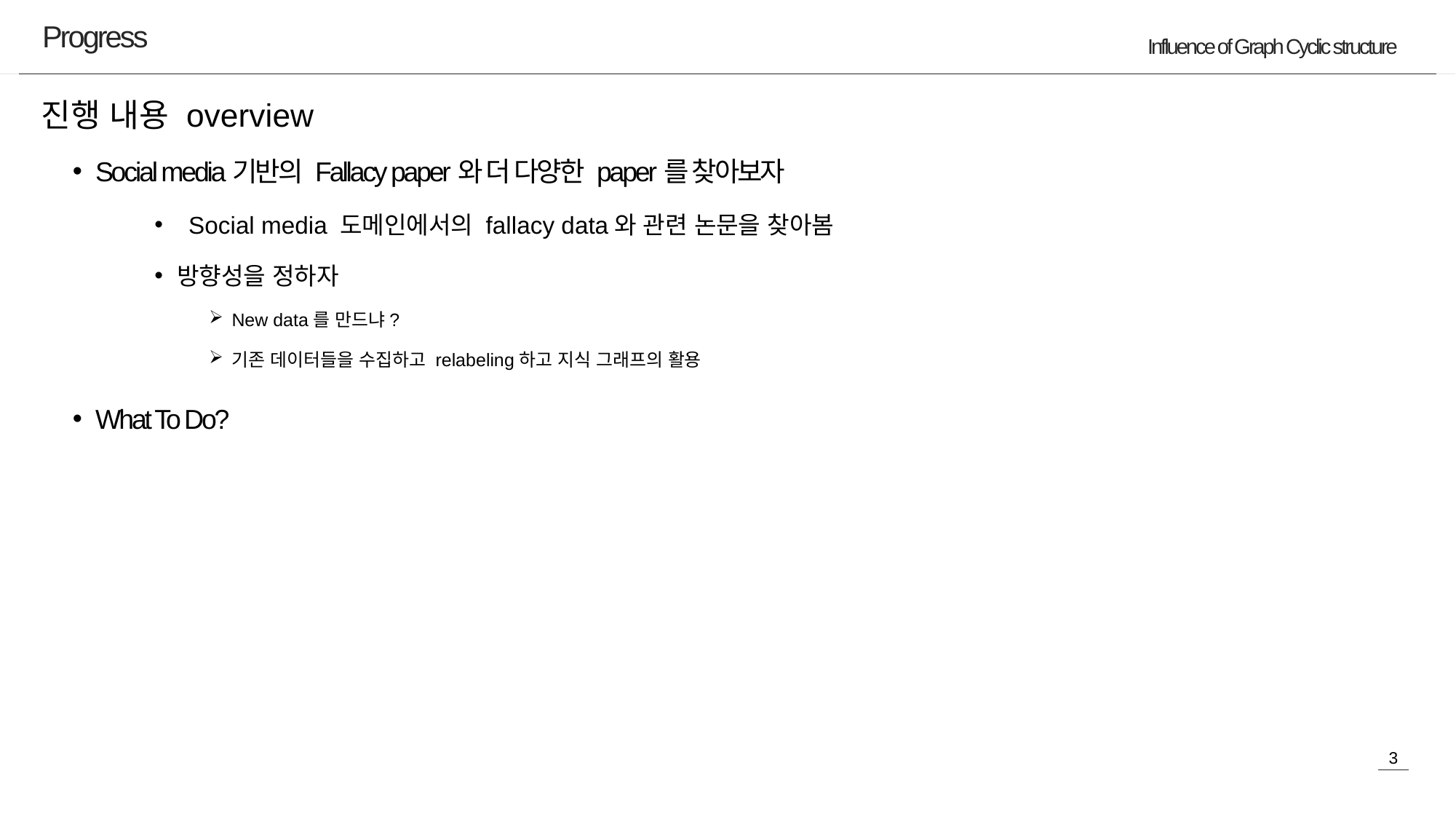

Progress
진행 내용 overview
Social media기반의 Fallacy paper와 더 다양한 paper를 찾아보자
Social media 도메인에서의 fallacy data와 관련 논문을 찾아봄
방향성을 정하자
New data를 만드냐?
기존 데이터들을 수집하고 relabeling하고 지식 그래프의 활용
What To Do?